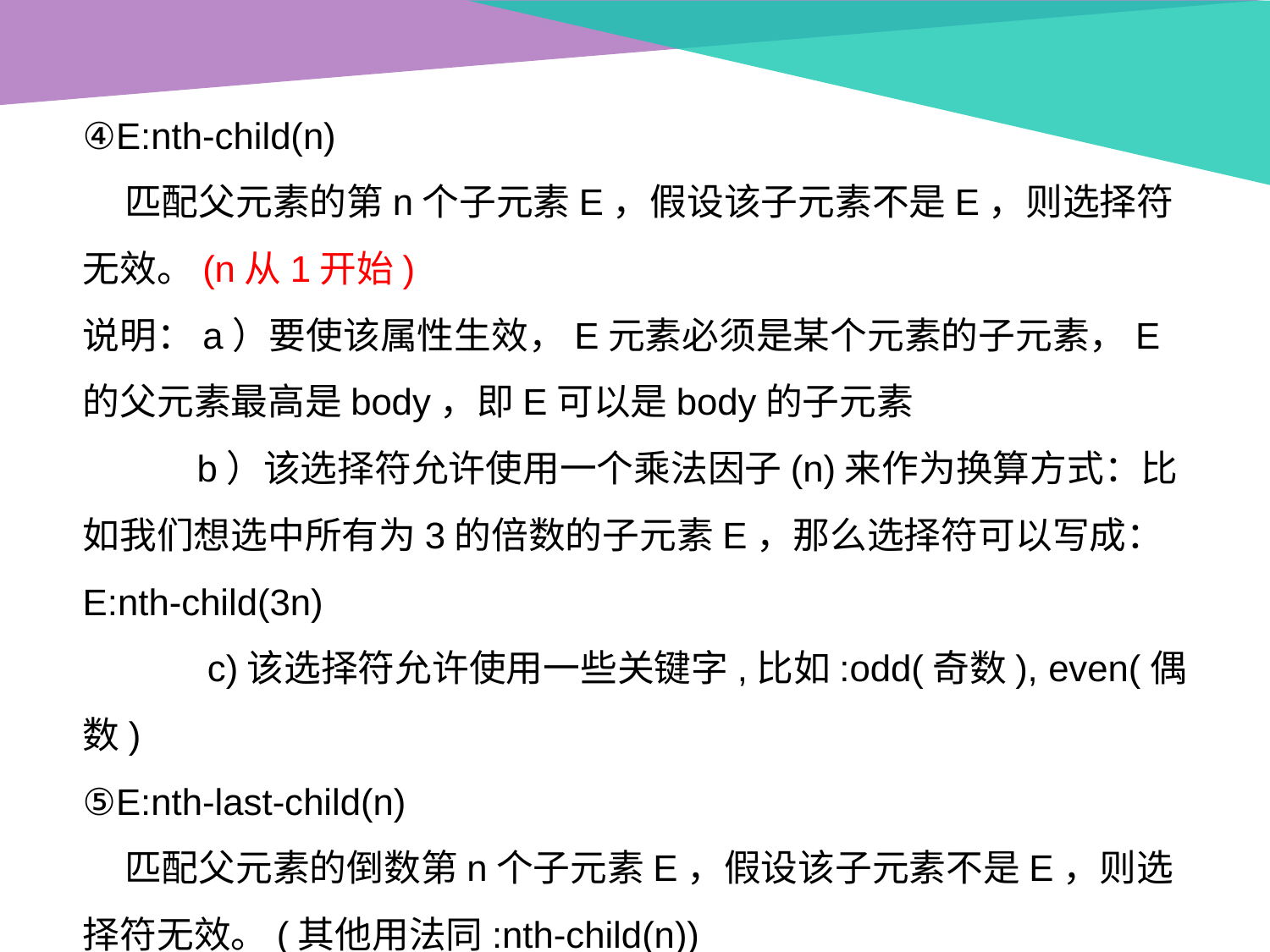

④E:nth-child(n)
    匹配父元素的第n个子元素E，假设该子元素不是E，则选择符无效。(n从1开始)
说明：a）要使该属性生效，E元素必须是某个元素的子元素，E的父元素最高是body，即E可以是body的子元素
           b）该选择符允许使用一个乘法因子(n)来作为换算方式：比如我们想选中所有为3的倍数的子元素E，那么选择符可以写成：E:nth-child(3n)
            c)该选择符允许使用一些关键字,比如:odd(奇数), even(偶数)
⑤E:nth-last-child(n)
    匹配父元素的倒数第n个子元素E，假设该子元素不是E，则选择符无效。(其他用法同:nth-child(n))